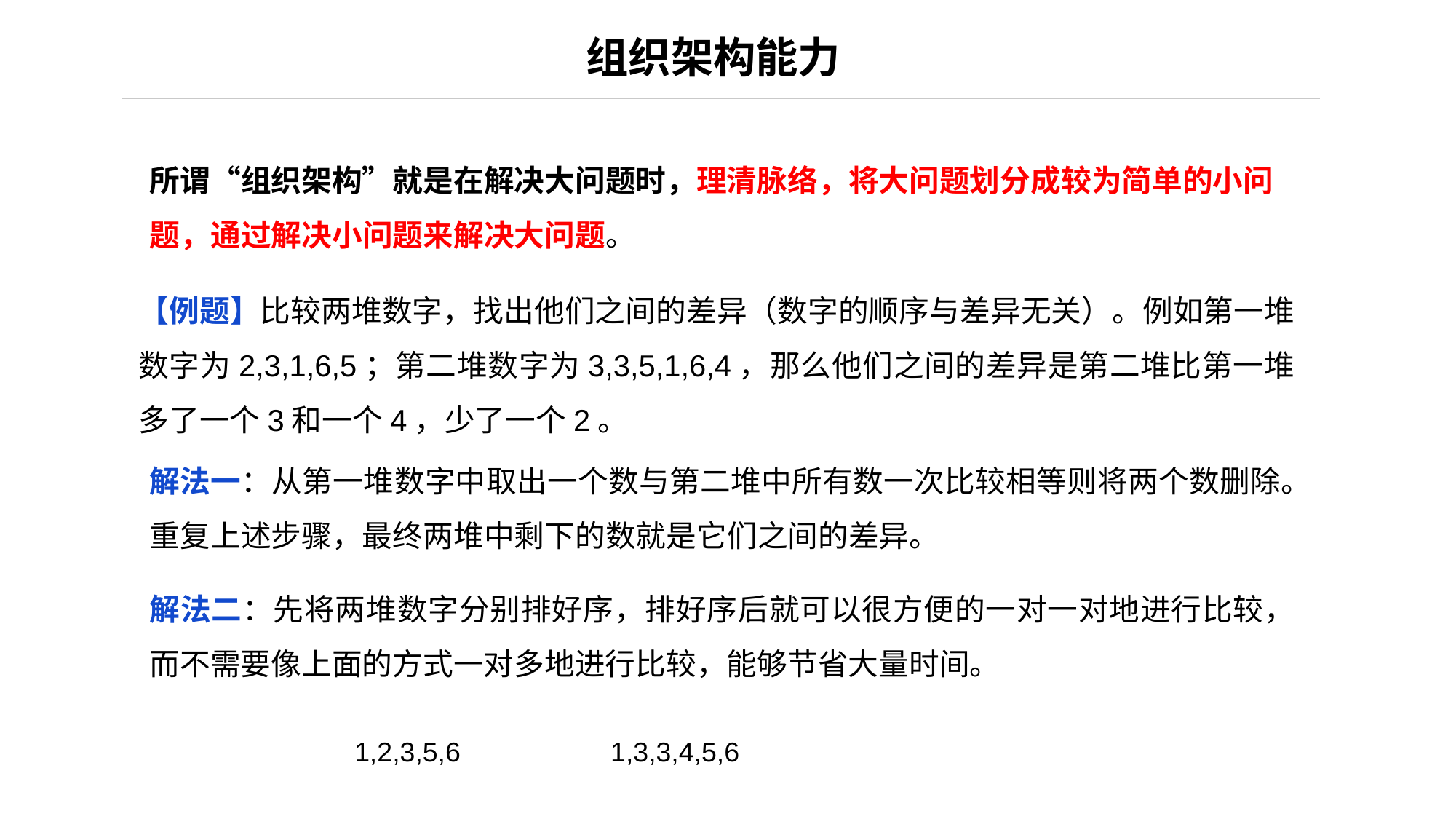

组织架构能力
所谓“组织架构”就是在解决大问题时，理清脉络，将大问题划分成较为简单的小问题，通过解决小问题来解决大问题。
【例题】比较两堆数字，找出他们之间的差异（数字的顺序与差异无关）。例如第一堆数字为2,3,1,6,5；第二堆数字为3,3,5,1,6,4，那么他们之间的差异是第二堆比第一堆多了一个3和一个4，少了一个2。
解法一：从第一堆数字中取出一个数与第二堆中所有数一次比较相等则将两个数删除。重复上述步骤，最终两堆中剩下的数就是它们之间的差异。
解法二：先将两堆数字分别排好序，排好序后就可以很方便的一对一对地进行比较，而不需要像上面的方式一对多地进行比较，能够节省大量时间。
1,2,3,5,6
1,3,3,4,5,6